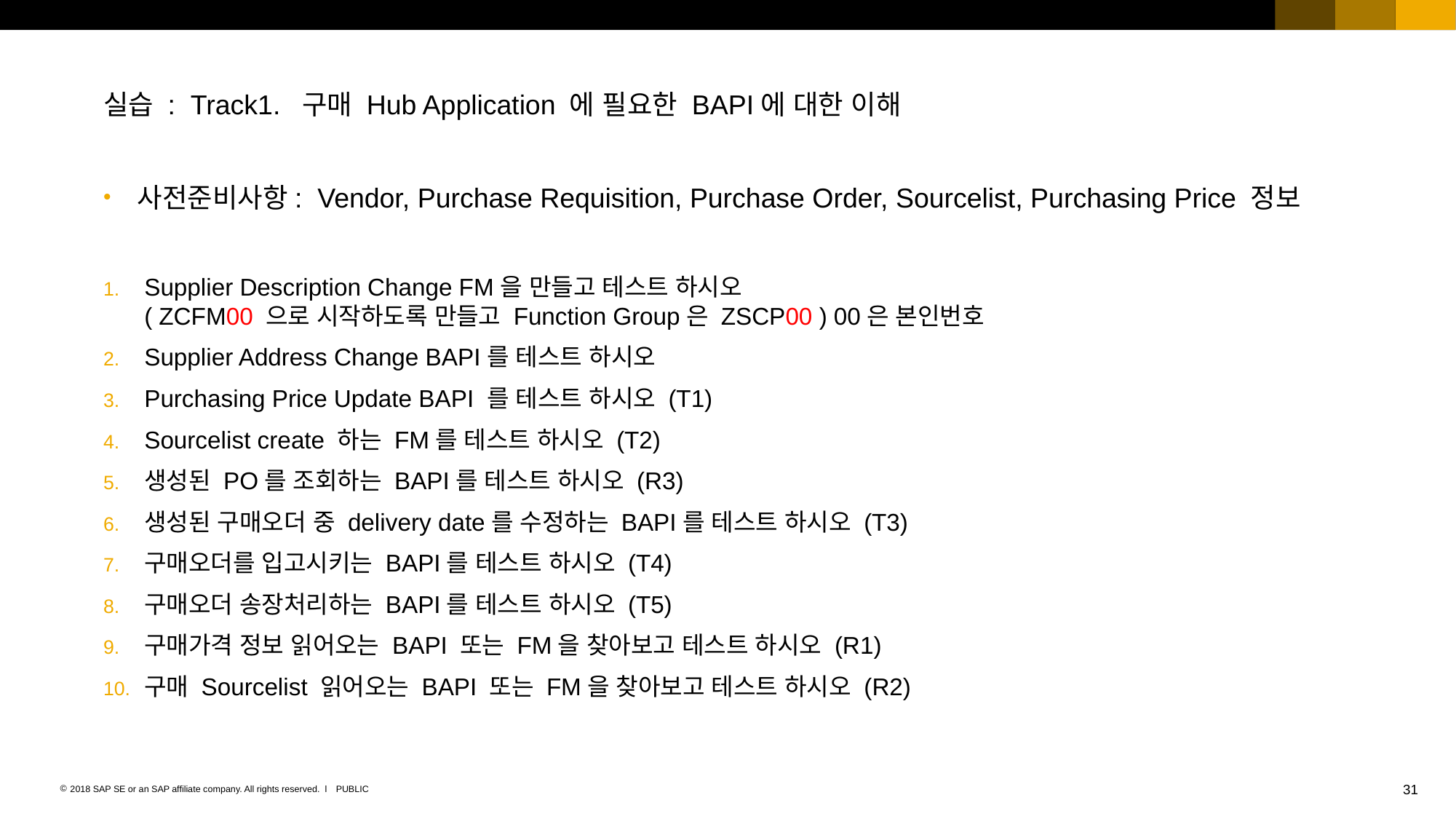

실습 :  Track1.  구매 Hub Application 에 필요한 BAPI에 대한 이해

사전준비사항:  Vendor, Purchase Requisition, Purchase Order, Sourcelist, Purchasing Price 정보

Supplier Description Change FM을 만들고 테스트 하시오
( ZCFM00 으로 시작하도록 만들고 Function Group은 ZSCP00 ) 00은 본인번호
Supplier Address Change BAPI를 테스트 하시오
Purchasing Price Update BAPI 를 테스트 하시오 (T1)
Sourcelist create 하는 FM를 테스트 하시오 (T2)
생성된 PO를 조회하는 BAPI를 테스트 하시오 (R3)
생성된 구매오더 중 delivery date를 수정하는 BAPI를 테스트 하시오 (T3)
구매오더를 입고시키는 BAPI를 테스트 하시오 (T4)
구매오더 송장처리하는 BAPI를 테스트 하시오 (T5)
구매가격 정보 읽어오는 BAPI 또는 FM을 찾아보고 테스트 하시오 (R1)
구매 Sourcelist 읽어오는 BAPI 또는 FM을 찾아보고 테스트 하시오 (R2)